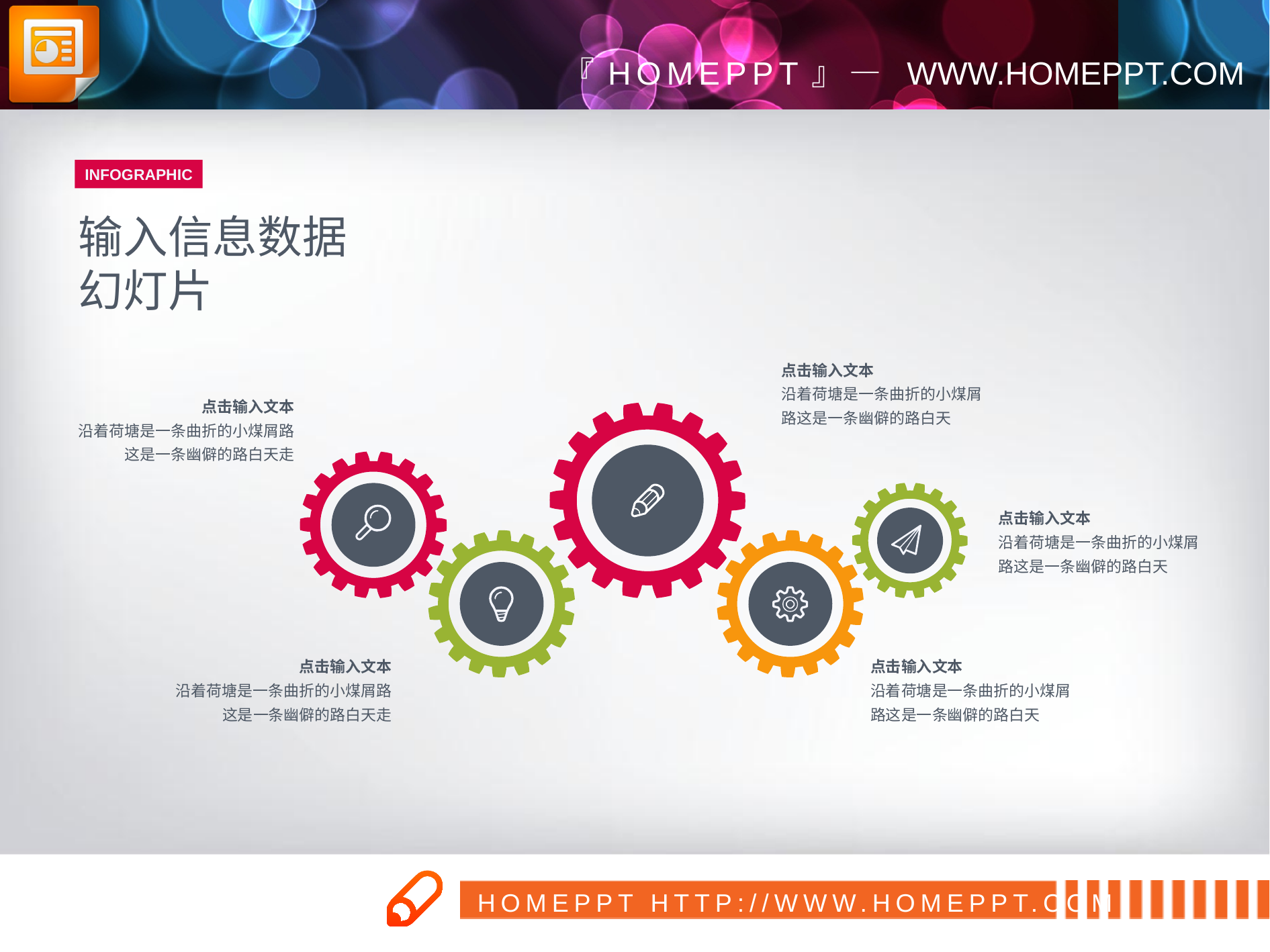

INFOGRAPHIC
输入信息数据
幻灯片
点击输入文本
沿着荷塘是一条曲折的小煤屑路这是一条幽僻的路白天
点击输入文本
沿着荷塘是一条曲折的小煤屑路这是一条幽僻的路白天走

点击输入文本
沿着荷塘是一条曲折的小煤屑路这是一条幽僻的路白天

点击输入文本
沿着荷塘是一条曲折的小煤屑路这是一条幽僻的路白天走
点击输入文本
沿着荷塘是一条曲折的小煤屑路这是一条幽僻的路白天